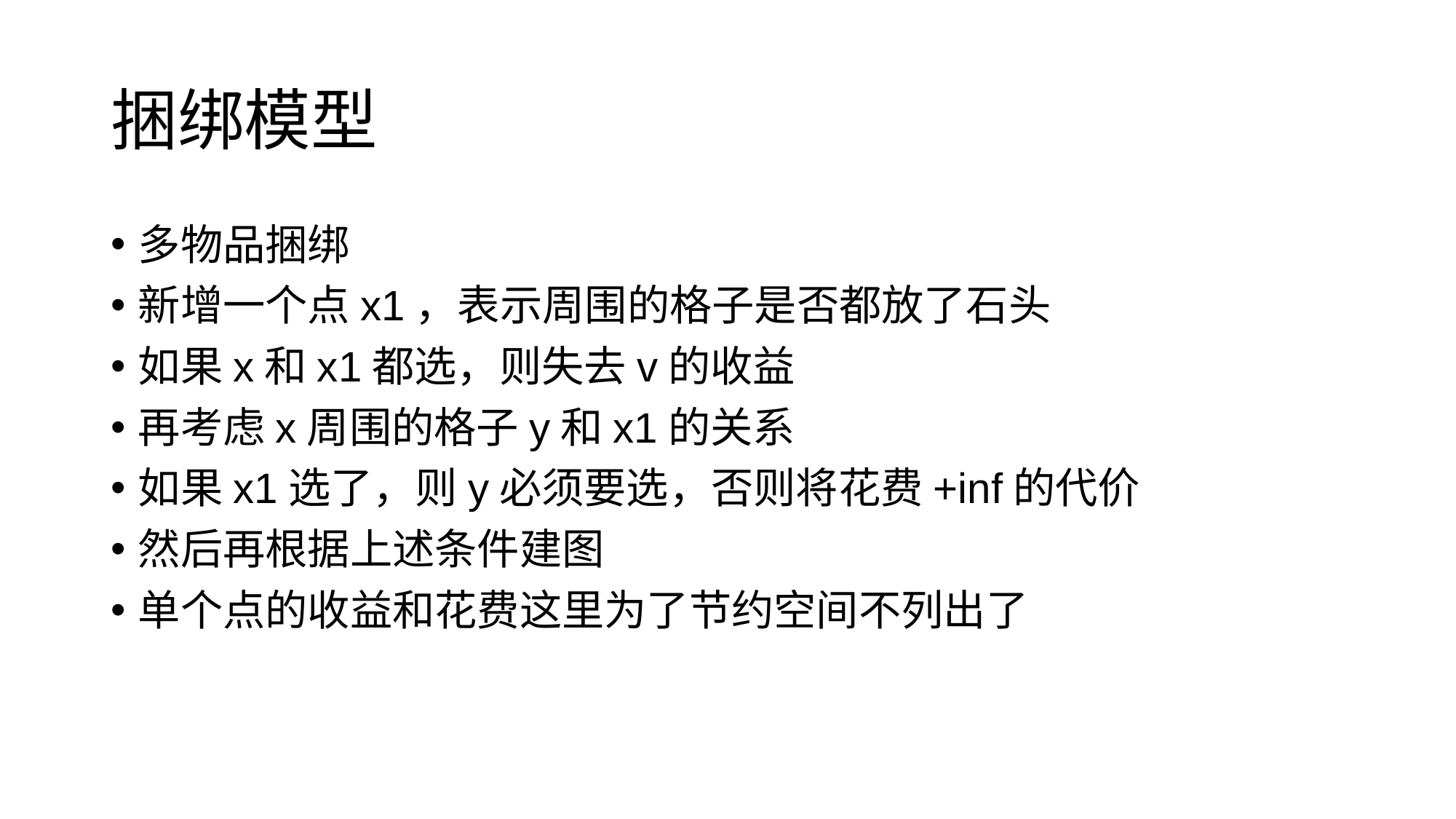

# 捆绑模型
多物品捆绑
新增一个点x1，表示周围的格子是否都放了石头
如果x和x1都选，则失去v的收益
再考虑x周围的格子y和x1的关系
如果x1选了，则y必须要选，否则将花费+inf的代价
然后再根据上述条件建图
单个点的收益和花费这里为了节约空间不列出了